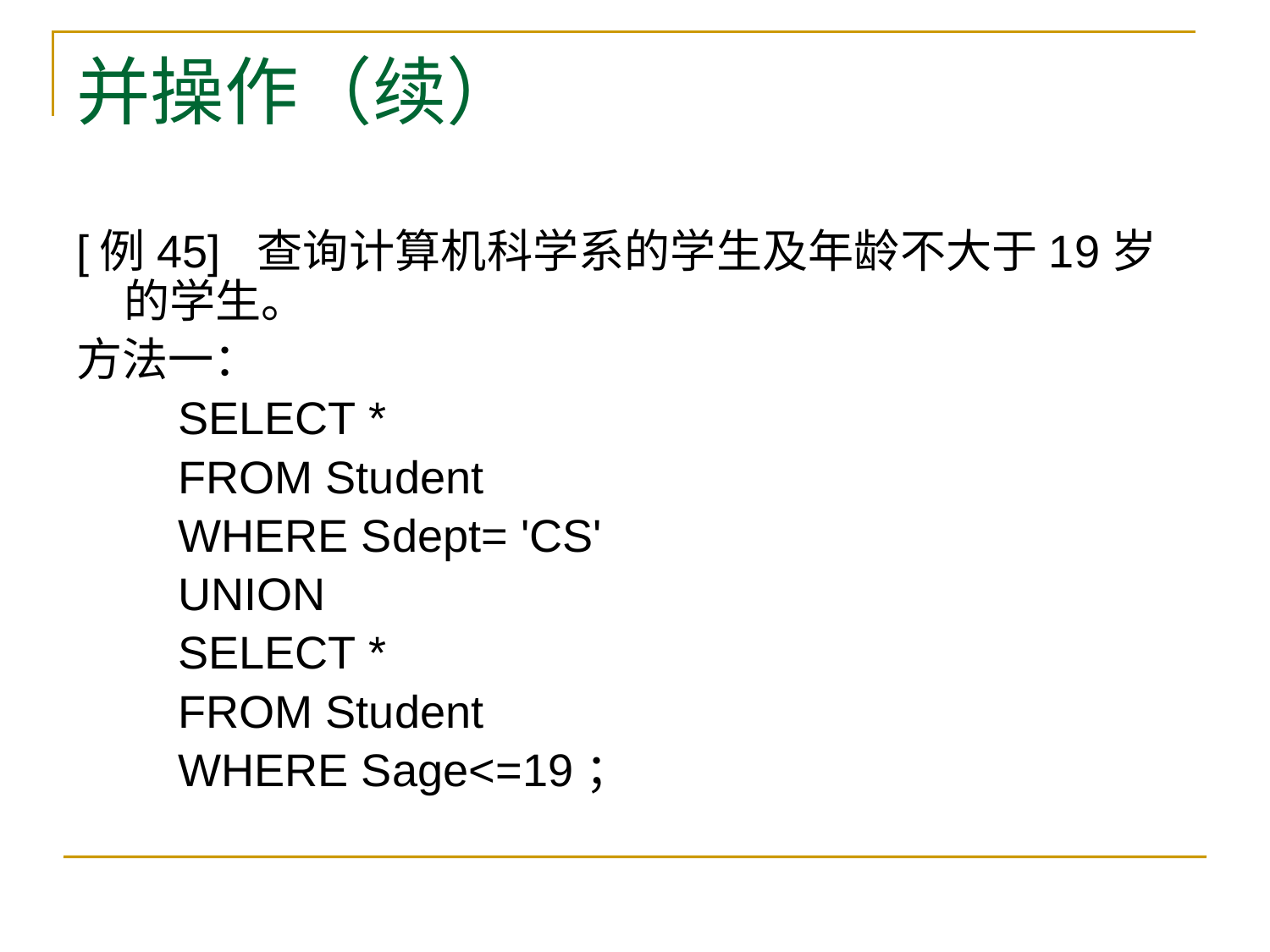

# 并操作（续）
[例45]  查询计算机科学系的学生及年龄不大于19岁的学生。
方法一：
        SELECT *
        FROM Student
        WHERE Sdept= 'CS'
        UNION
        SELECT *
        FROM Student
        WHERE Sage<=19；